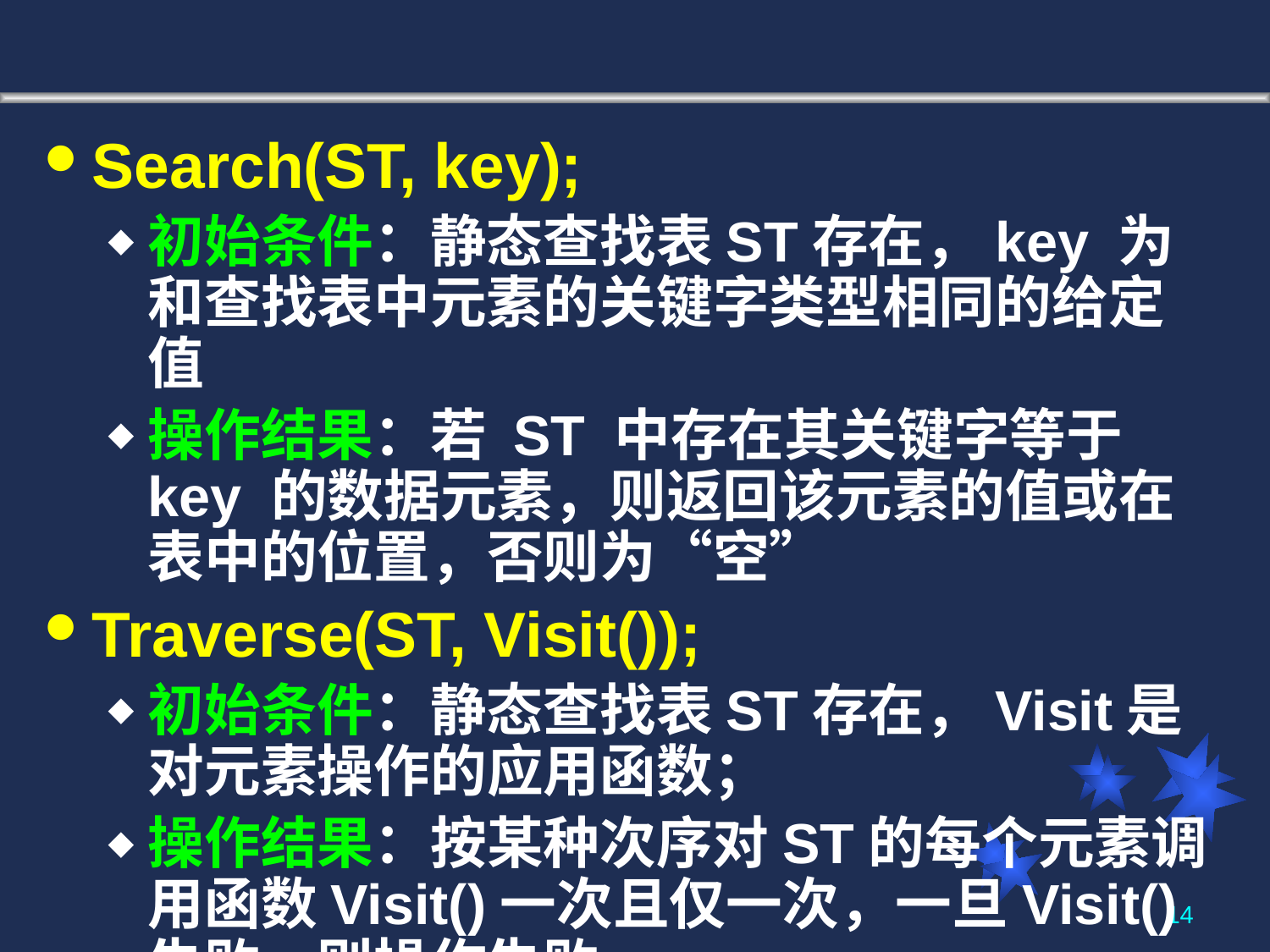

#
Search(ST, key);
初始条件：静态查找表ST存在，key 为和查找表中元素的关键字类型相同的给定值
操作结果：若 ST 中存在其关键字等于key 的数据元素，则返回该元素的值或在表中的位置，否则为“空”
Traverse(ST, Visit());
初始条件：静态查找表ST存在，Visit是对元素操作的应用函数；
操作结果：按某种次序对ST的每个元素调用函数Visit()一次且仅一次，一旦Visit()失败，则操作失败
14